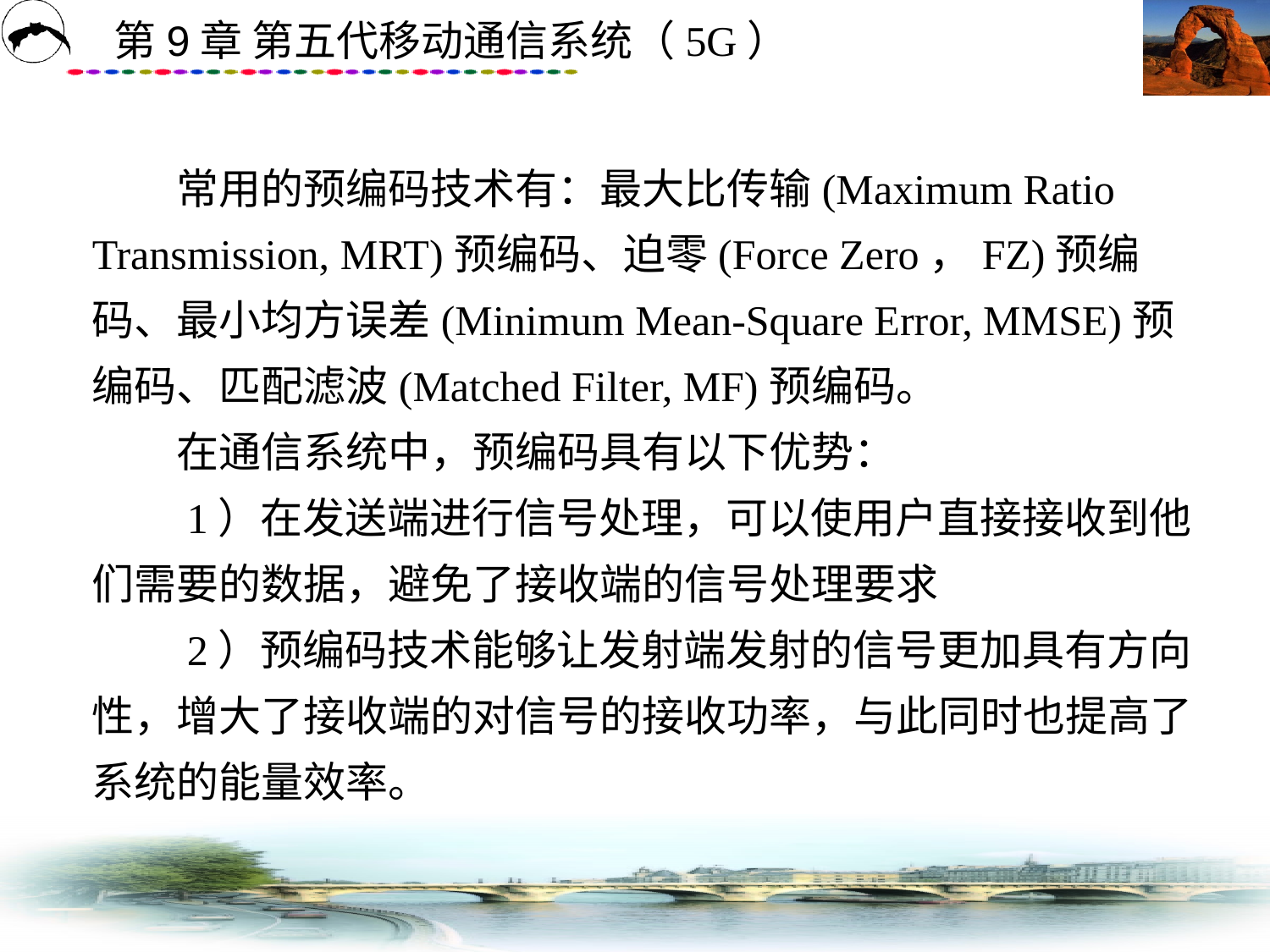

# 常用的预编码技术有：最大比传输(Maximum Ratio Transmission, MRT)预编码、迫零(Force Zero，FZ)预编码、最小均方误差(Minimum Mean-Square Error, MMSE)预编码、匹配滤波(Matched Filter, MF)预编码。 　　在通信系统中，预编码具有以下优势： 　　1）在发送端进行信号处理，可以使用户直接接收到他们需要的数据，避免了接收端的信号处理要求 　　2）预编码技术能够让发射端发射的信号更加具有方向性，增大了接收端的对信号的接收功率，与此同时也提高了系统的能量效率。